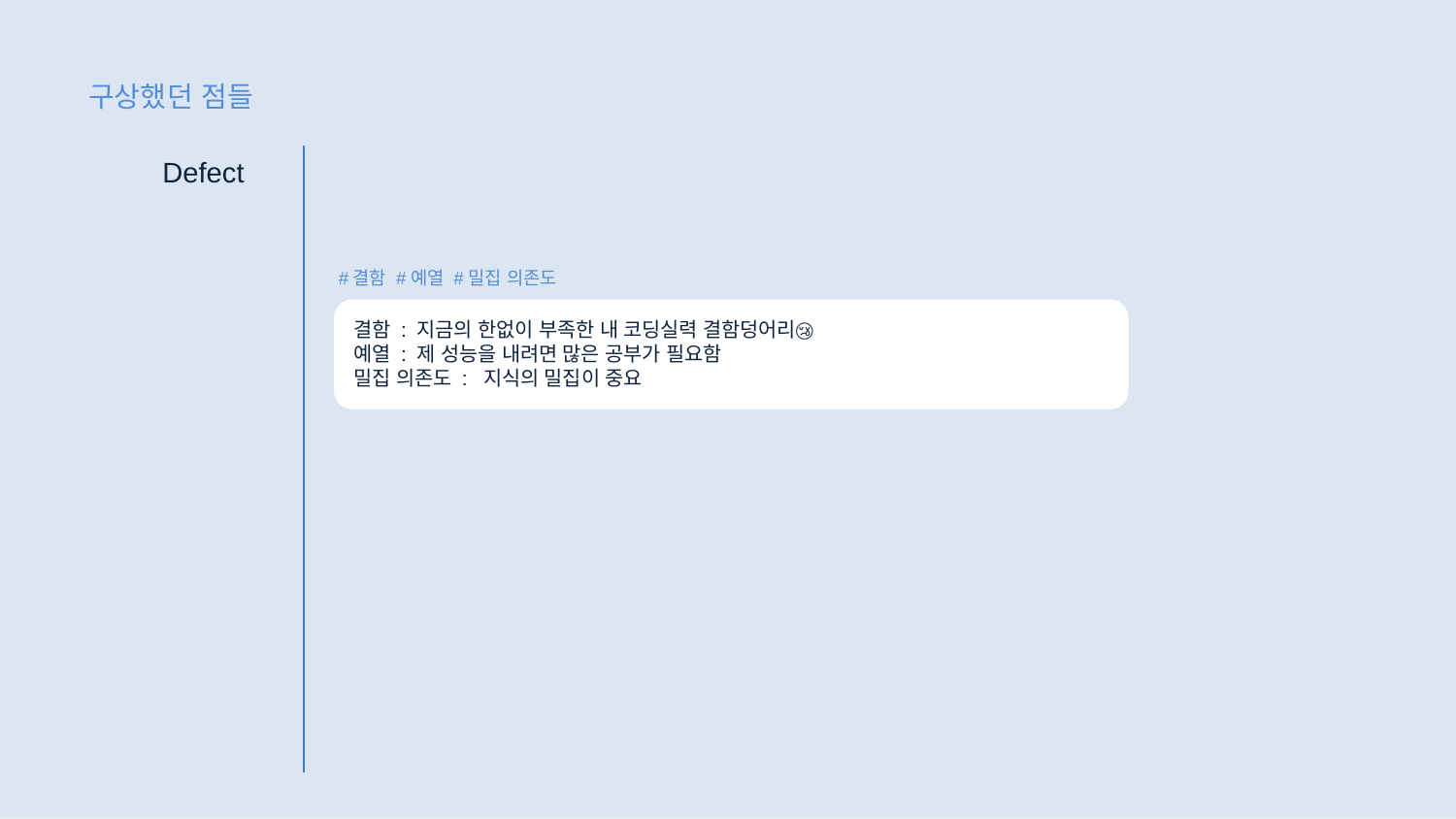

구상했던 점들
Defect
#결함 #예열 #밀집 의존도

결함 : 지금의 한없이 부족한 내 코딩실력 결함덩어리😢
예열 : 제 성능을 내려면 많은 공부가 필요함
밀집 의존도 :  지식의 밀집이 중요